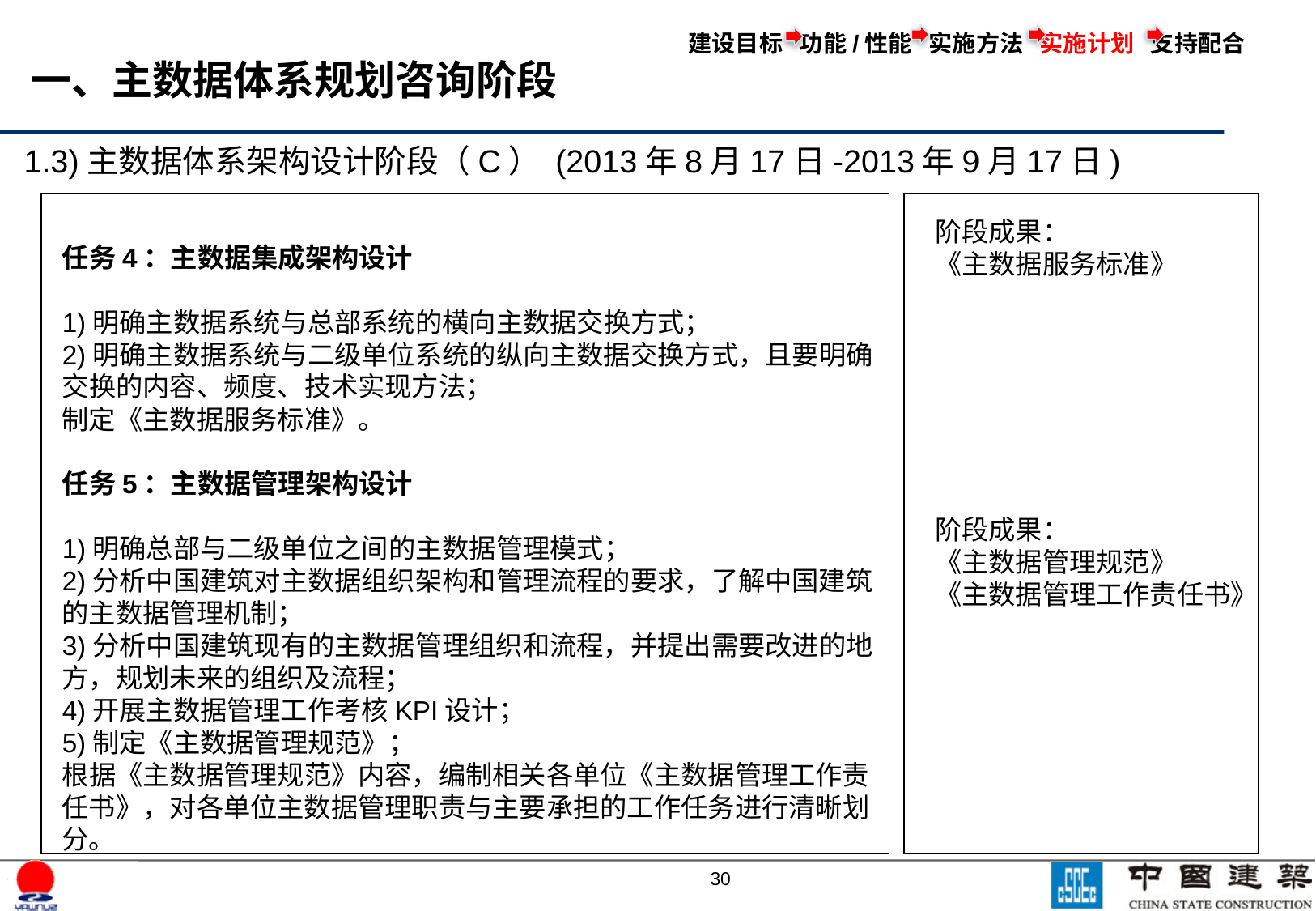

建设目标   功能/性能   实施方法   实施计划   支持配合

一、主数据体系规划咨询阶段
1.3)主数据体系架构设计阶段（C） (2013年8月17日-2013年9月17日)

任务4：主数据集成架构设计

1)明确主数据系统与总部系统的横向主数据交换方式；
2)明确主数据系统与二级单位系统的纵向主数据交换方式，且要明确交换的内容、频度、技术实现方法；
制定《主数据服务标准》。

任务5：主数据管理架构设计

1)明确总部与二级单位之间的主数据管理模式；
2)分析中国建筑对主数据组织架构和管理流程的要求，了解中国建筑的主数据管理机制；
3)分析中国建筑现有的主数据管理组织和流程，并提出需要改进的地方，规划未来的组织及流程；
4)开展主数据管理工作考核KPI设计；
5)制定《主数据管理规范》；
根据《主数据管理规范》内容，编制相关各单位《主数据管理工作责任书》，对各单位主数据管理职责与主要承担的工作任务进行清晰划分。

阶段成果：
《主数据服务标准》

阶段成果：
《主数据管理规范》
《主数据管理工作责任书》
30